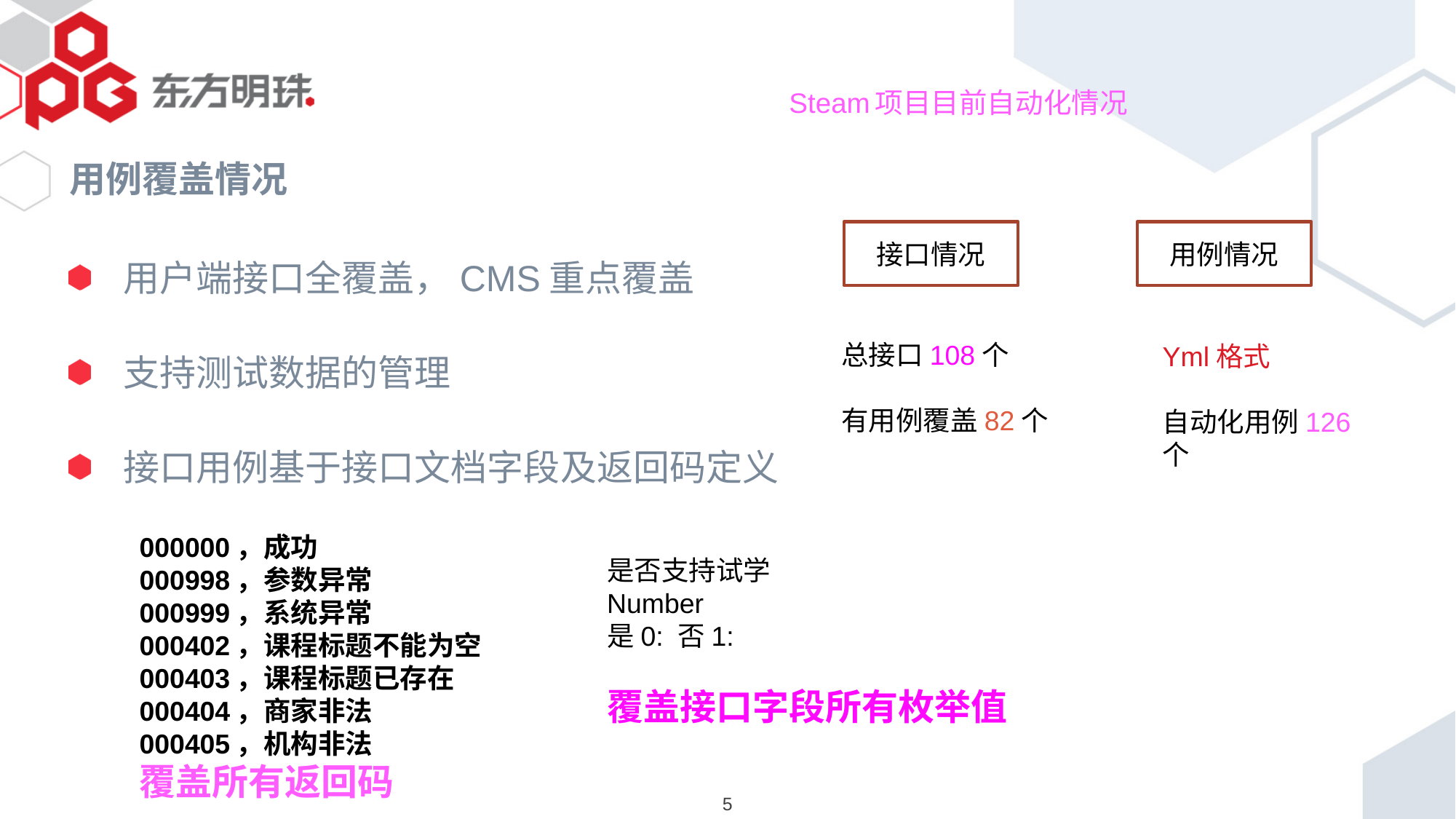

# Steam项目目前自动化情况
用例覆盖情况
用户端接口全覆盖，CMS重点覆盖
支持测试数据的管理
接口用例基于接口文档字段及返回码定义

接口情况
用例情况
总接口108个

有用例覆盖82个

Yml格式

自动化用例126个
000000，成功
000998，参数异常
000999，系统异常
000402，课程标题不能为空
000403，课程标题已存在
000404，商家非法
000405，机构非法
覆盖所有返回码
是否支持试学
Number
是0: 否1:

覆盖接口字段所有枚举值
5